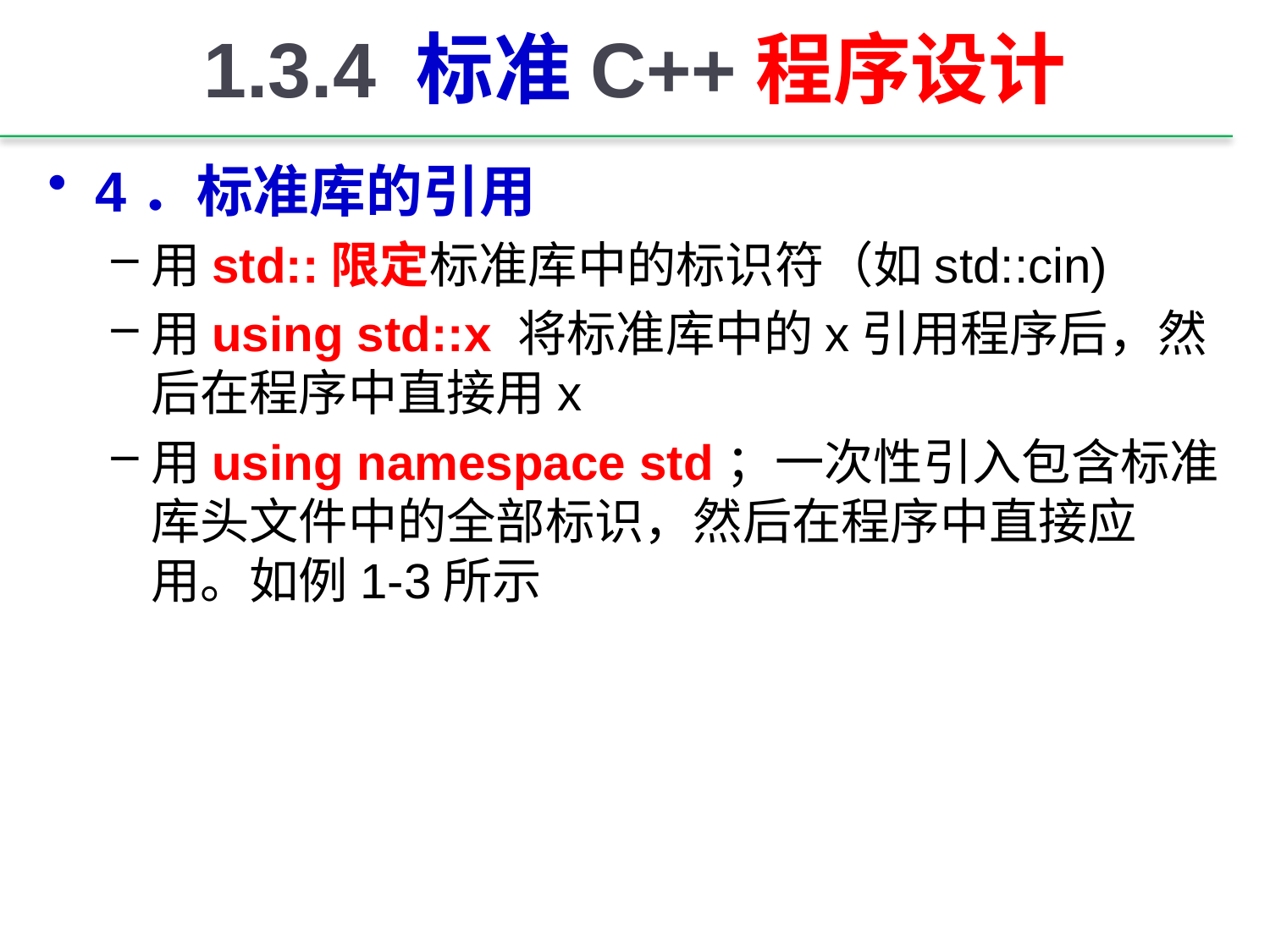

# 1.3.4 标准C++程序设计
4．标准库的引用
用std::限定标准库中的标识符（如std::cin)
用using std::x 将标准库中的x引用程序后，然后在程序中直接用x
用using namespace std；一次性引入包含标准库头文件中的全部标识，然后在程序中直接应用。如例1-3所示